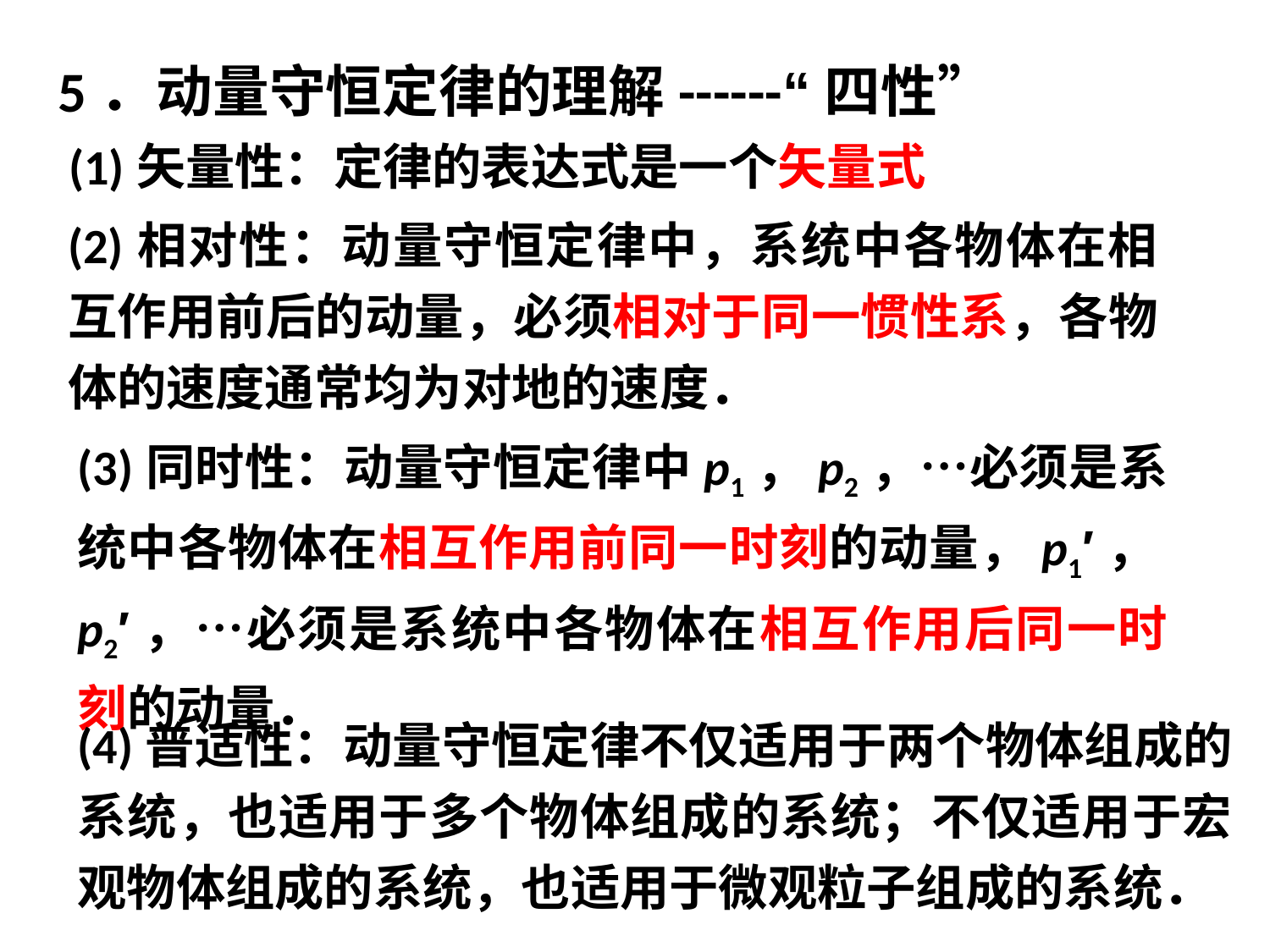

5．动量守恒定律的理解------“四性”
 (1)矢量性：定律的表达式是一个矢量式
(2)相对性：动量守恒定律中，系统中各物体在相互作用前后的动量，必须相对于同一惯性系，各物体的速度通常均为对地的速度．
(3)同时性：动量守恒定律中p1，p2，…必须是系统中各物体在相互作用前同一时刻的动量，p1′，p2′，…必须是系统中各物体在相互作用后同一时刻的动量．
(4)普适性：动量守恒定律不仅适用于两个物体组成的系统，也适用于多个物体组成的系统；不仅适用于宏观物体组成的系统，也适用于微观粒子组成的系统．